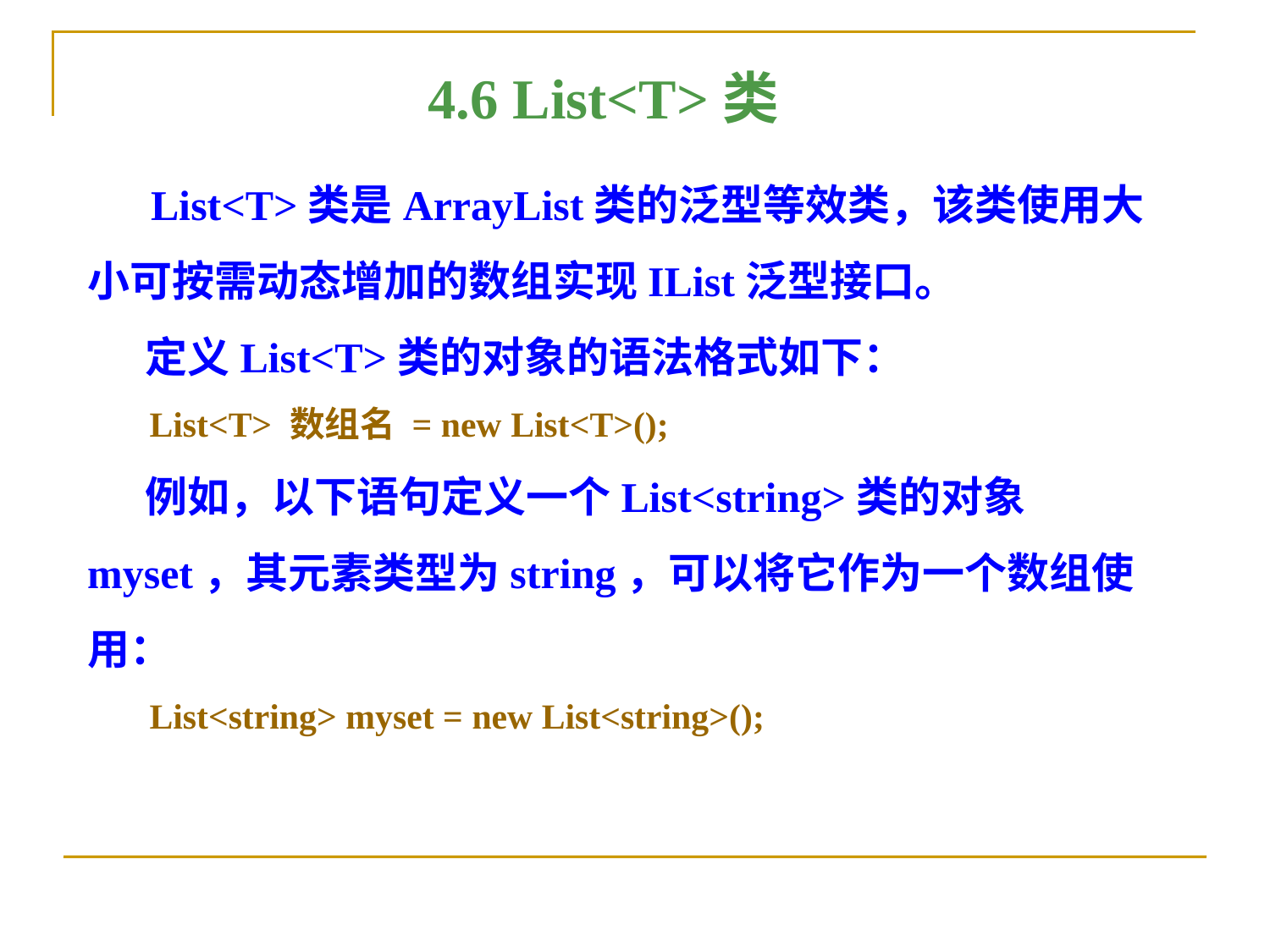

4.6 List<T>类
      List<T>类是ArrayList类的泛型等效类，该类使用大小可按需动态增加的数组实现IList泛型接口。
     定义List<T>类的对象的语法格式如下：
       List<T> 数组名 = new List<T>();
     例如，以下语句定义一个List<string>类的对象myset，其元素类型为string，可以将它作为一个数组使用：
       List<string> myset = new List<string>();